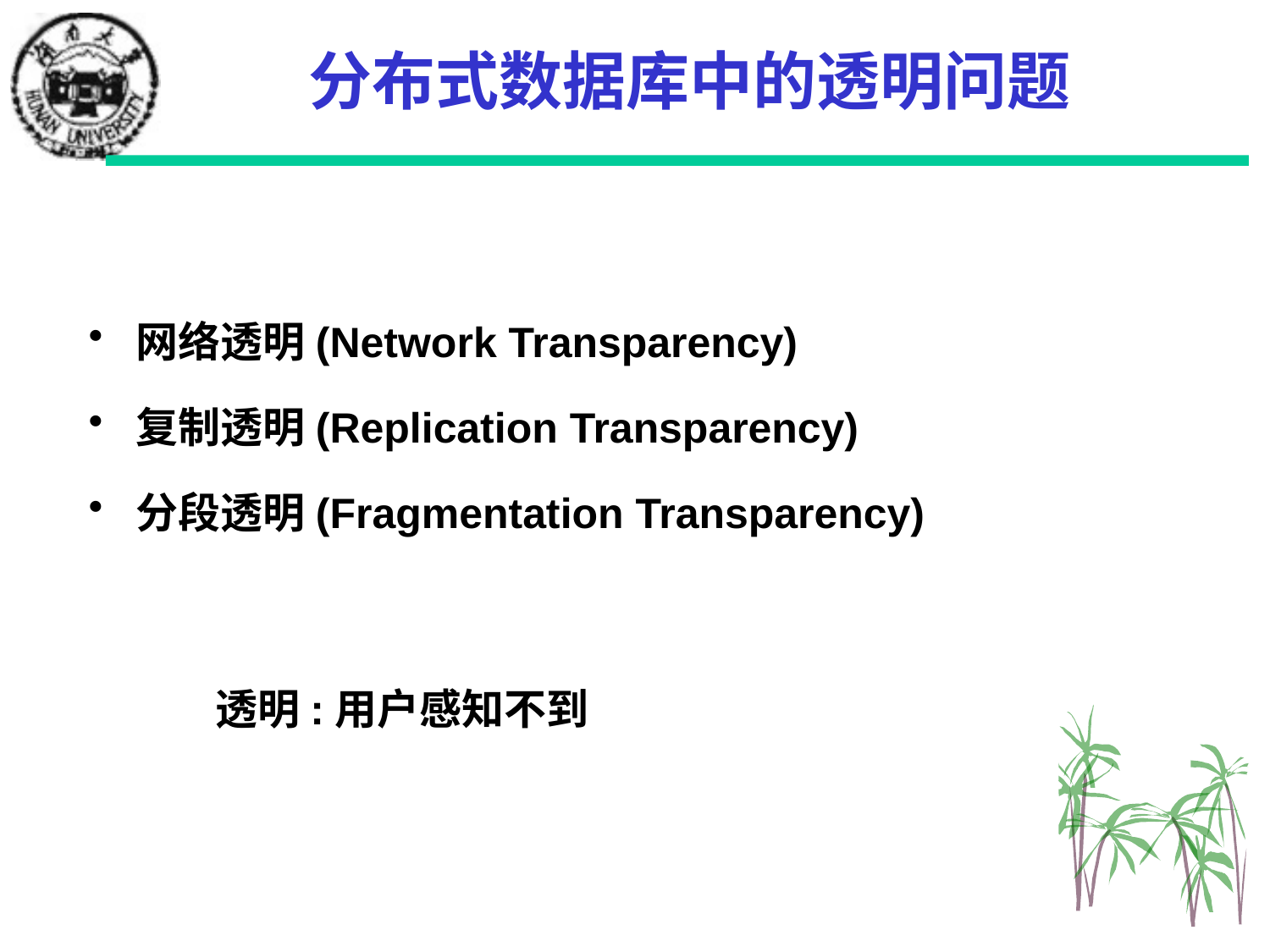

# 分布式数据库中的透明问题

网络透明(Network Transparency)
复制透明(Replication Transparency)
分段透明(Fragmentation Transparency)
透明:用户感知不到